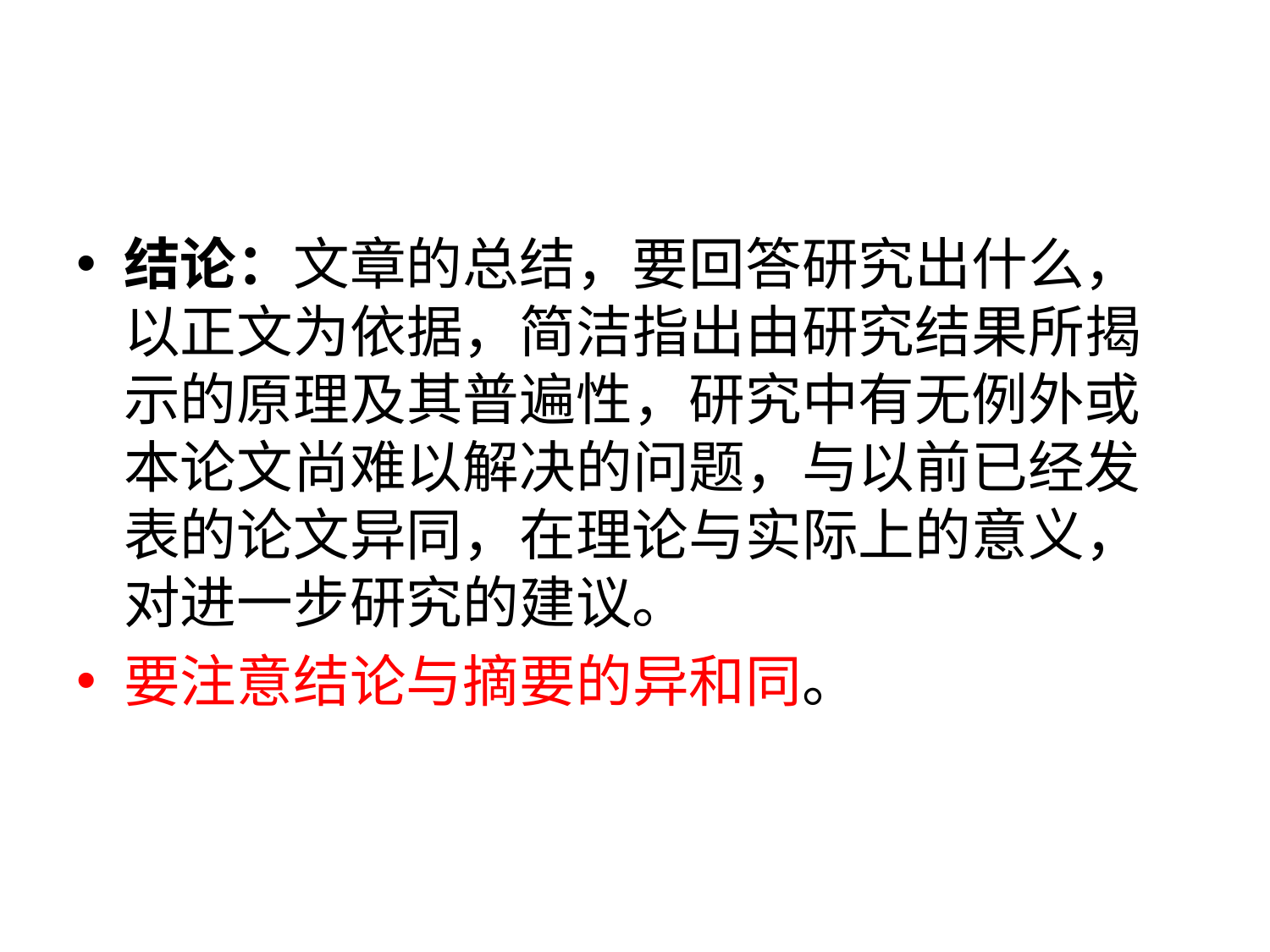

#
结论：文章的总结，要回答研究出什么，以正文为依据，简洁指出由研究结果所揭示的原理及其普遍性，研究中有无例外或本论文尚难以解决的问题，与以前已经发表的论文异同，在理论与实际上的意义，对进一步研究的建议。
要注意结论与摘要的异和同。